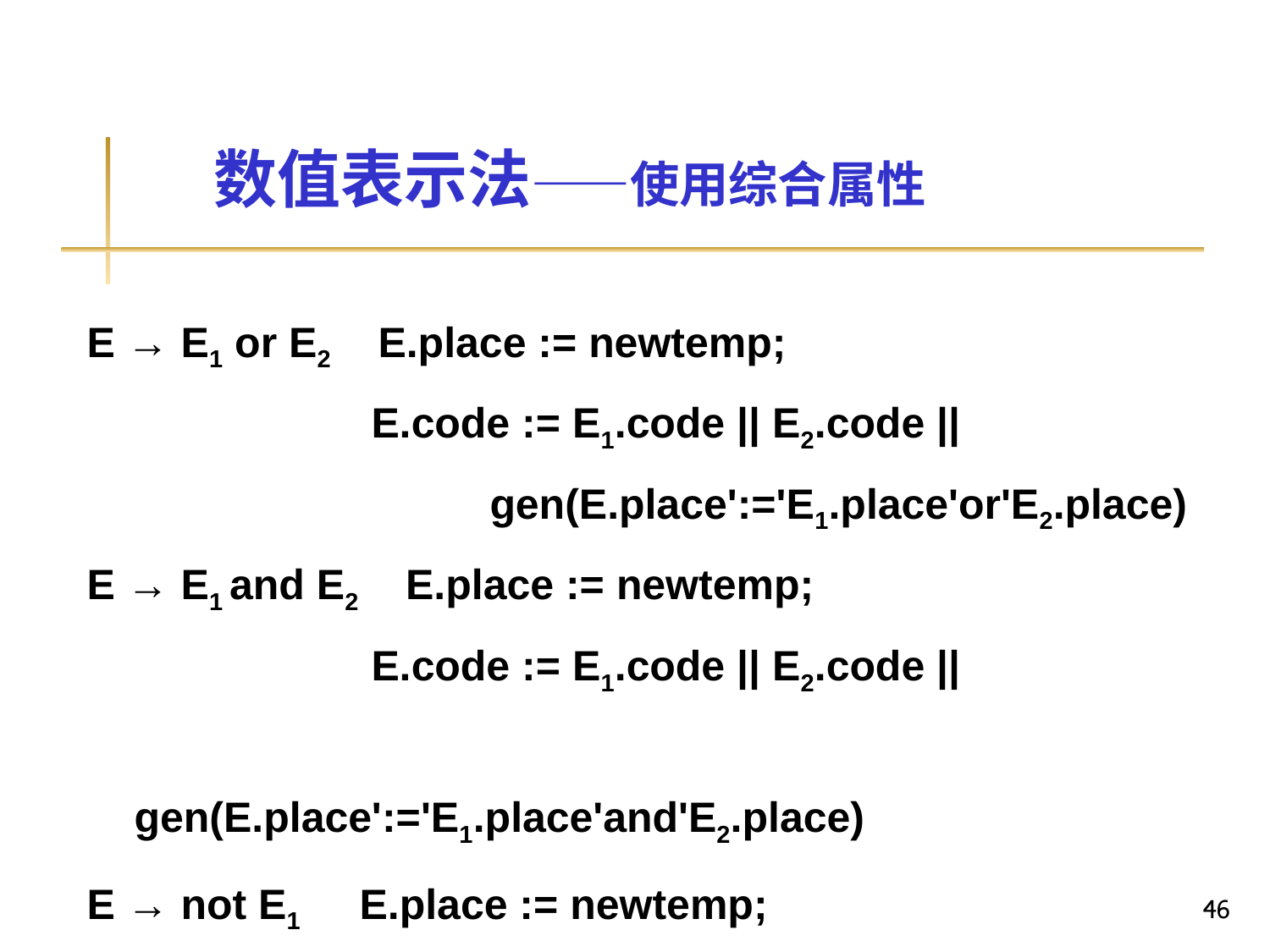

# 数值表示法——使用综合属性
E → E1 or E2    E.place := newtemp;
                        E.code := E1.code || E2.code ||
                                  gen(E.place':='E1.place'or'E2.place)
E → E1 and E2    E.place := newtemp;
                        E.code := E1.code || E2.code ||                                       			gen(E.place':='E1.place'and'E2.place)
E → not E1     E.place := newtemp;
		 E.code :=E1.code || gen(E.place':= ' ' not'E1.place)
46